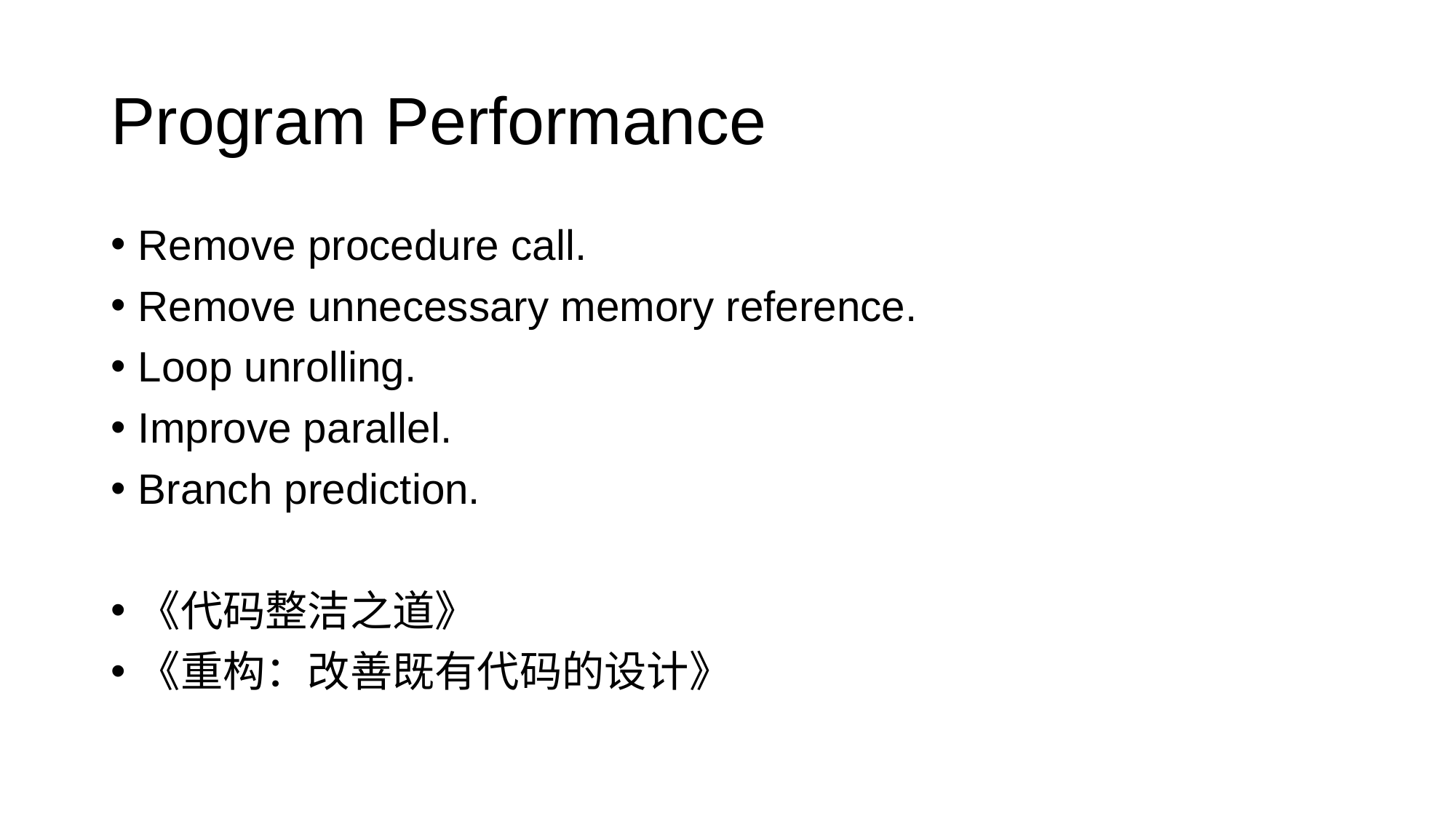

# Program Performance
Remove procedure call.
Remove unnecessary memory reference.
Loop unrolling.
Improve parallel.
Branch prediction.

《代码整洁之道》
《重构：改善既有代码的设计》